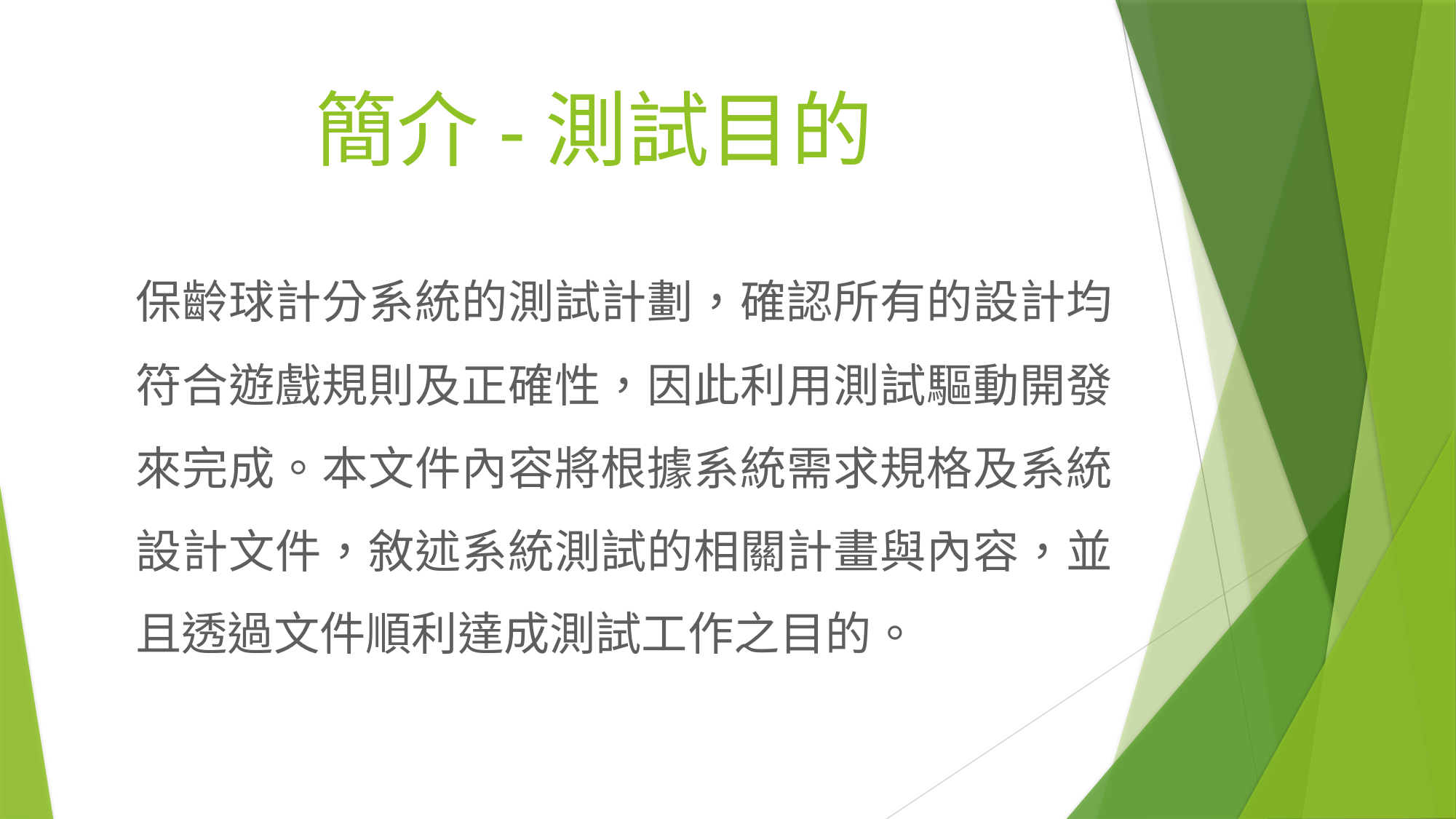

# 簡介-測試目的
保齡球計分系統的測試計劃，確認所有的設計均符合遊戲規則及正確性，因此利用測試驅動開發來完成。本文件內容將根據系統需求規格及系統設計文件，敘述系統測試的相關計畫與內容，並且透過文件順利達成測試工作之目的。